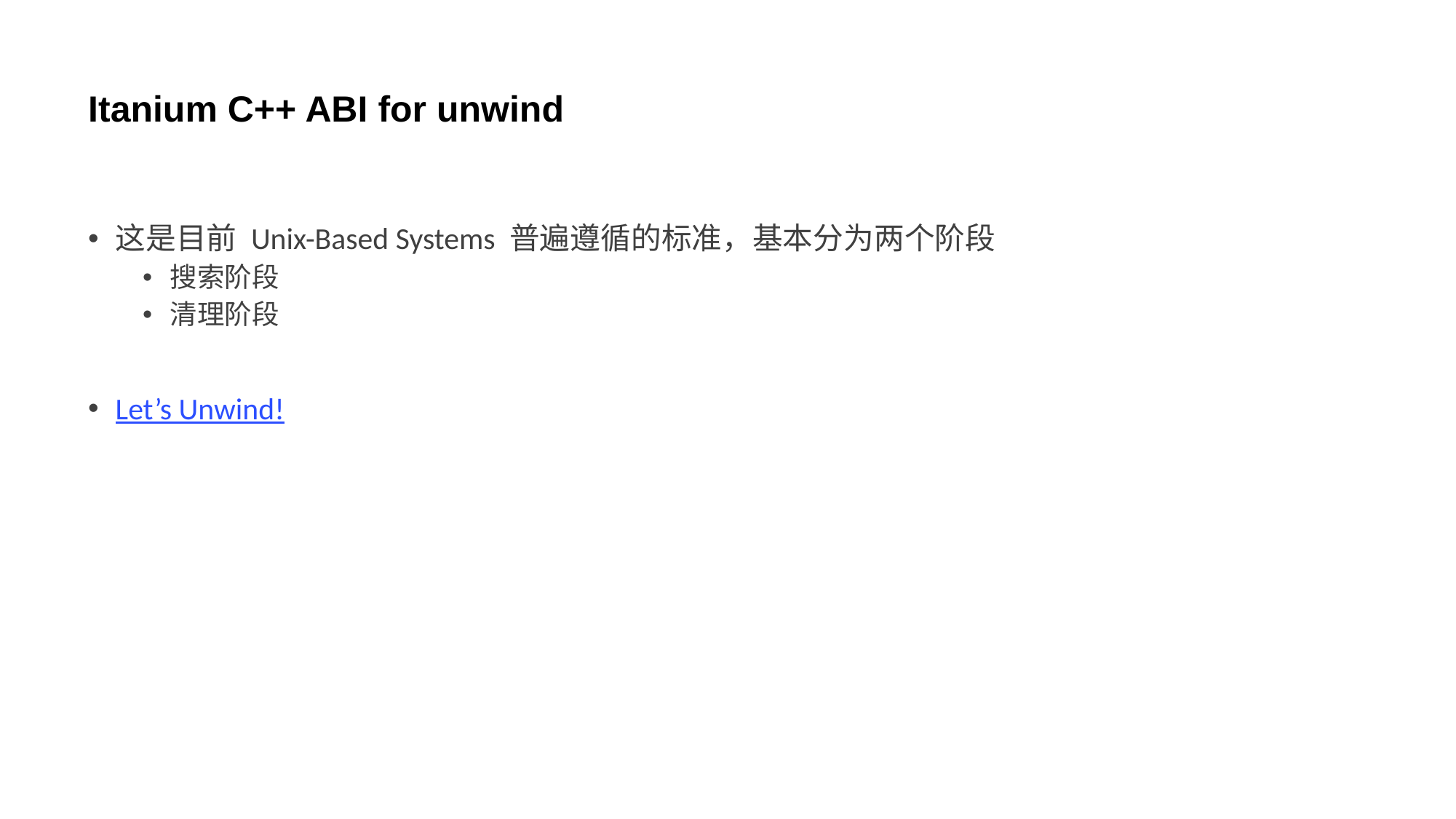

# Itanium C++ ABI for unwind
这是目前 Unix-Based Systems 普遍遵循的标准，基本分为两个阶段
搜索阶段
清理阶段

Let’s Unwind!